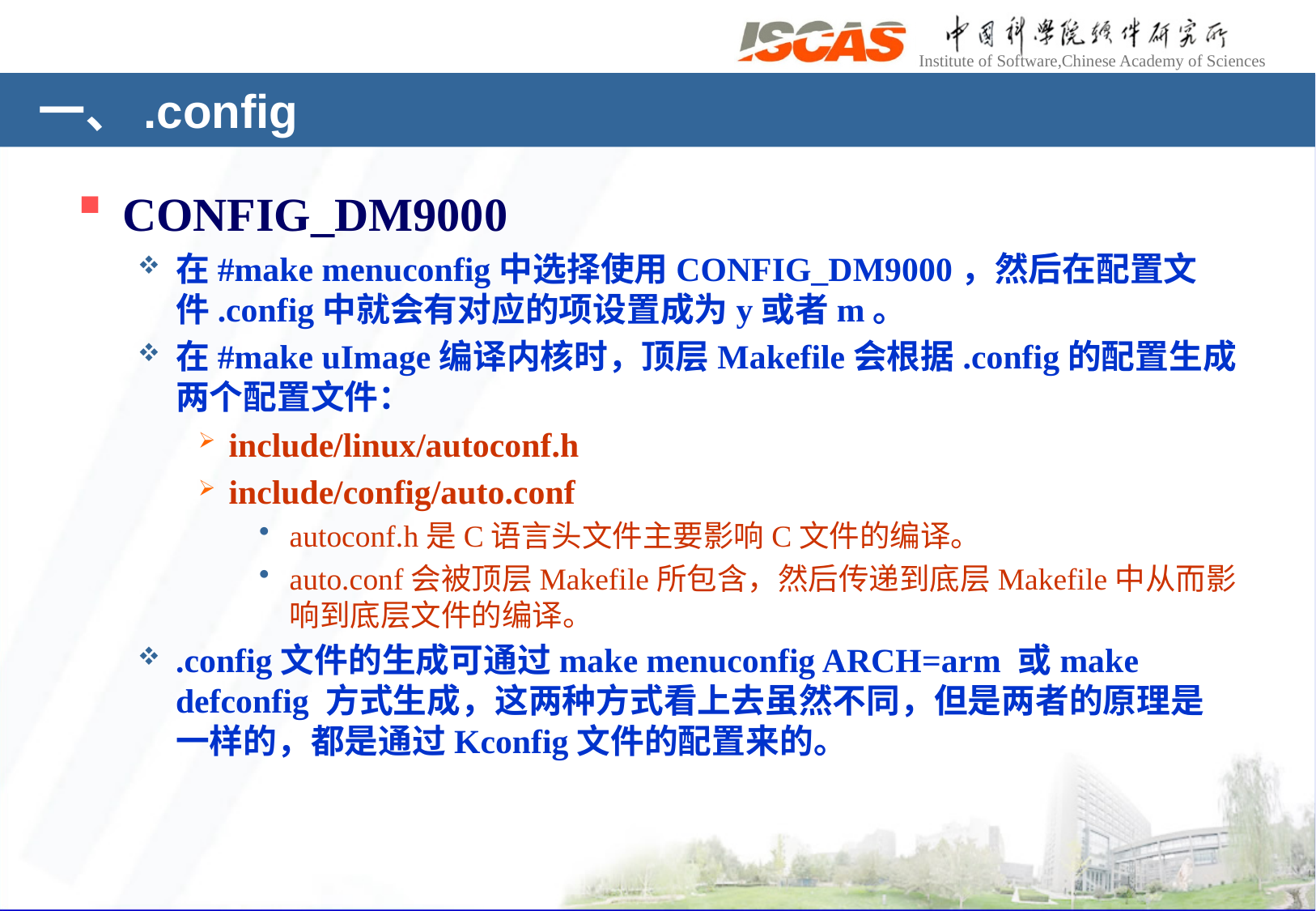

# 一、.config
CONFIG_DM9000
在#make menuconfig中选择使用CONFIG_DM9000，然后在配置文件.config中就会有对应的项设置成为y或者m。
在#make uImage编译内核时，顶层Makefile会根据.config的配置生成两个配置文件：
include/linux/autoconf.h
include/config/auto.conf
autoconf.h是C语言头文件主要影响C文件的编译。
auto.conf会被顶层Makefile所包含，然后传递到底层Makefile中从而影响到底层文件的编译。
.config文件的生成可通过make menuconfig ARCH=arm 或make defconfig 方式生成，这两种方式看上去虽然不同，但是两者的原理是一样的，都是通过Kconfig文件的配置来的。